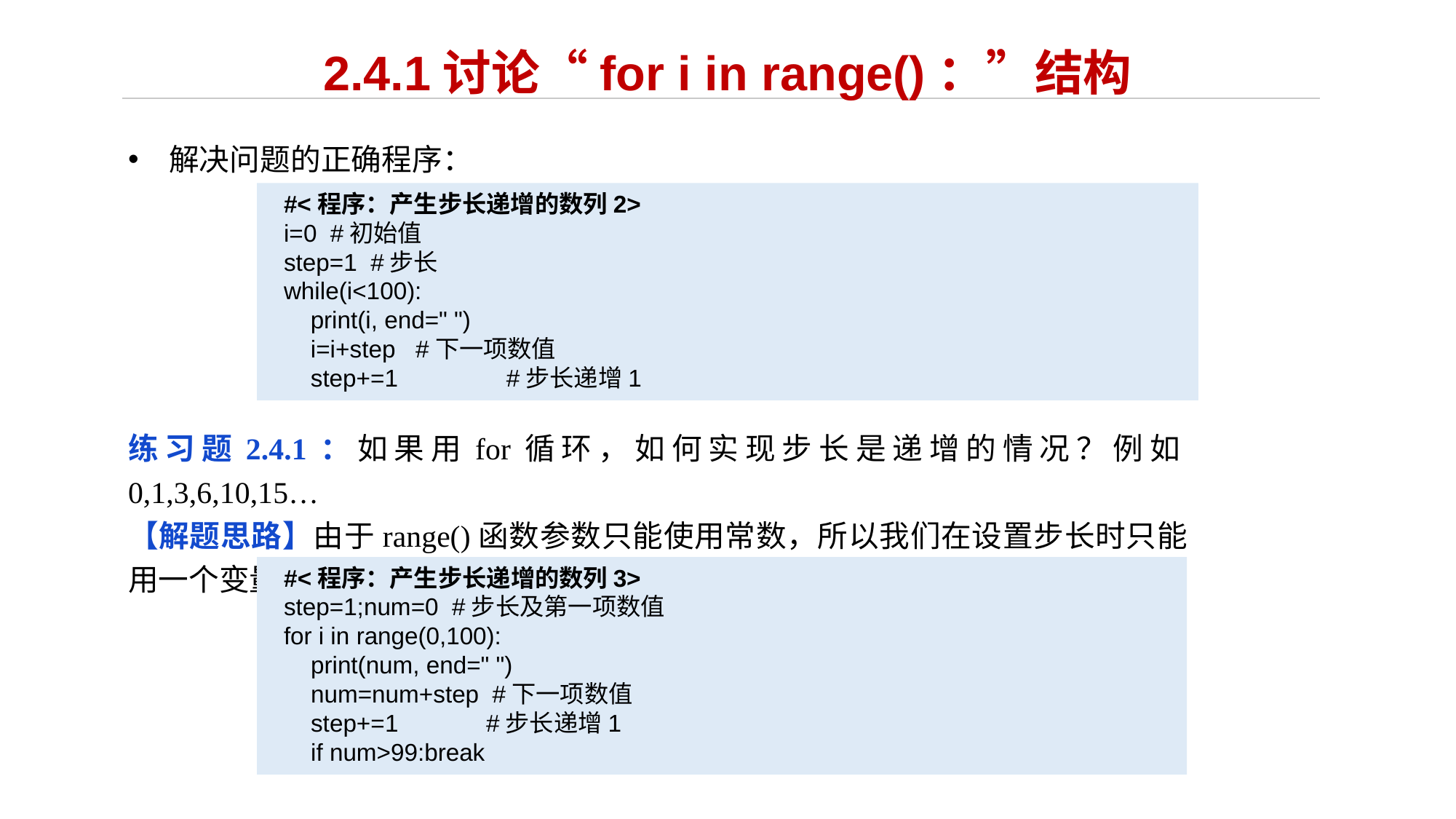

# 2.4.1讨论“for i in range()：”结构
解决问题的正确程序：
#<程序：产生步长递增的数列2>
i=0  #初始值
step=1  #步长
while(i<100):
    print(i, end=" ")
    i=i+step   #下一项数值
    step+=1	   #步长递增1
练习题2.4.1：如果用for循环，如何实现步长是递增的情况？例如0,1,3,6,10,15…
【解题思路】由于range()函数参数只能使用常数，所以我们在设置步长时只能用一个变量d来表示，并在循环内通过d=d+1来更新步长的值。
#<程序：产生步长递增的数列3>
step=1;num=0  #步长及第一项数值
for i in range(0,100):
    print(num, end=" ")
    num=num+step  #下一项数值
    step+=1	#步长递增1
    if num>99:break